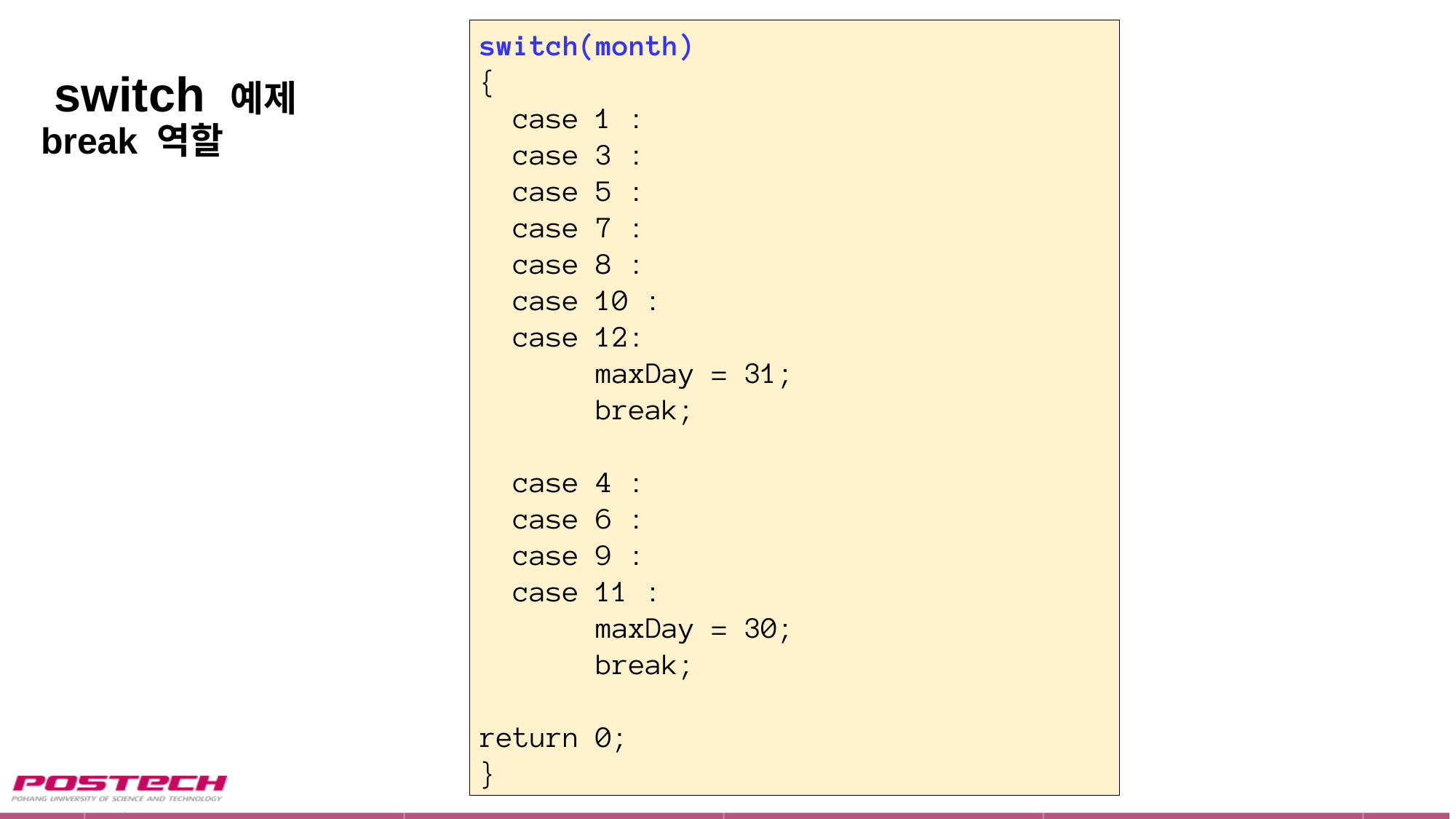

# switch 예제 break 역할
switch(month)
{
  case 1 :
  case 3 :
  case 5 :
  case 7 :
  case 8 :
  case 10 :
  case 12:
       maxDay = 31;
       break;

  case 4 :
  case 6 :
  case 9 :
  case 11 :
       maxDay = 30;
       break;

return 0;
}